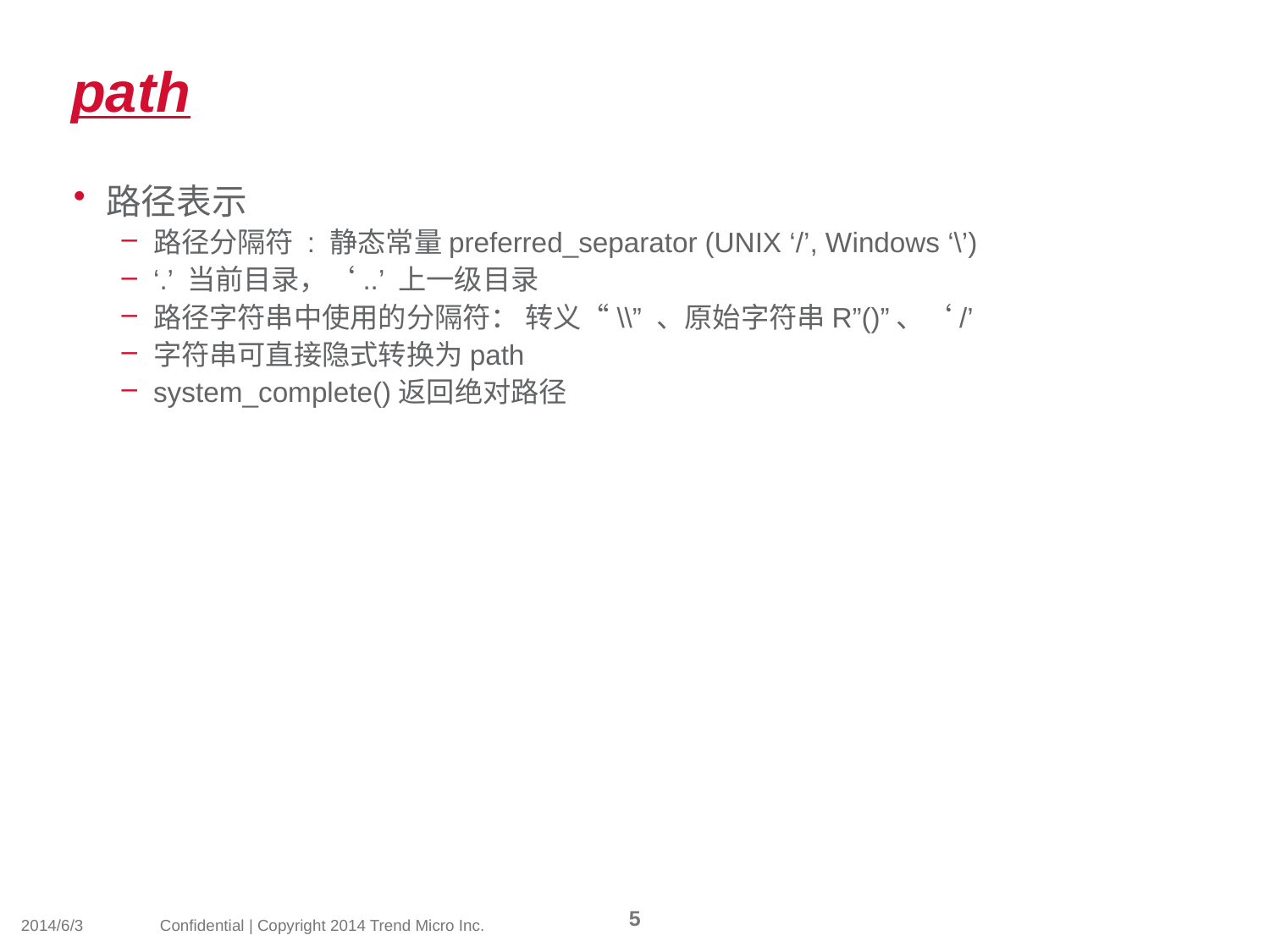

# path
路径表示
路径分隔符 : 静态常量preferred_separator (UNIX ‘/’, Windows ‘\’)
‘.’ 当前目录，‘..’ 上一级目录
路径字符串中使用的分隔符： 转义“\\” 、原始字符串R”()”、‘/’
字符串可直接隐式转换为path
system_complete()返回绝对路径

5
2014/6/3
Confidential | Copyright 2014 Trend Micro Inc.